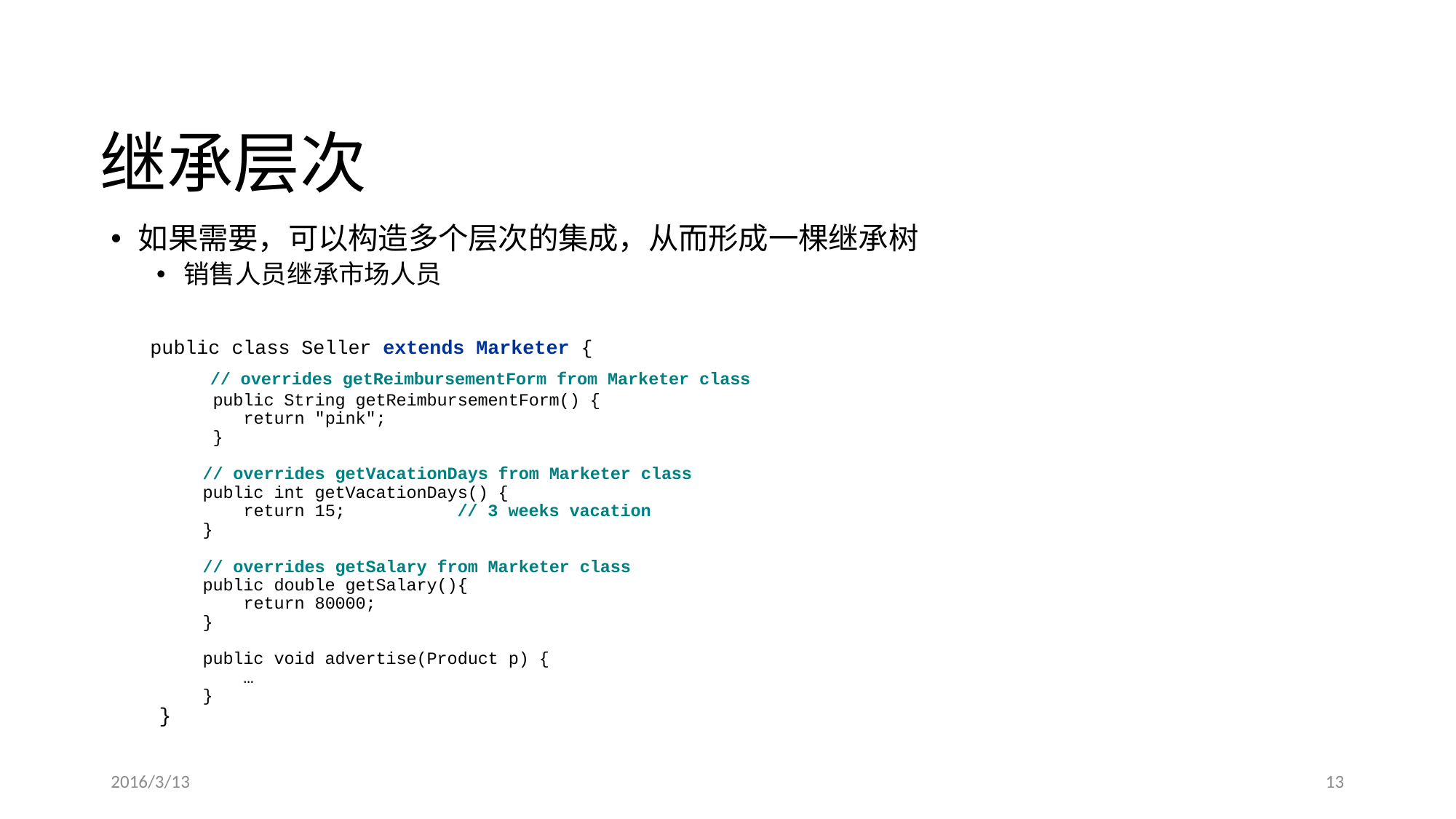

# 继承层次
如果需要，可以构造多个层次的集成，从而形成一棵继承树
销售人员继承市场人员

public class Seller extends Marketer {
	    // overrides getReimbursementForm from Marketer class
          public String getReimbursementForm() {
             return "pink";
          }

         // overrides getVacationDays from Marketer class
         public int getVacationDays() {
             return 15;           // 3 weeks vacation
         }

         // overrides getSalary from Marketer class
         public double getSalary(){
             return 80000;
         }

         public void advertise(Product p) {
             …
         }
     }

2016/3/13
13